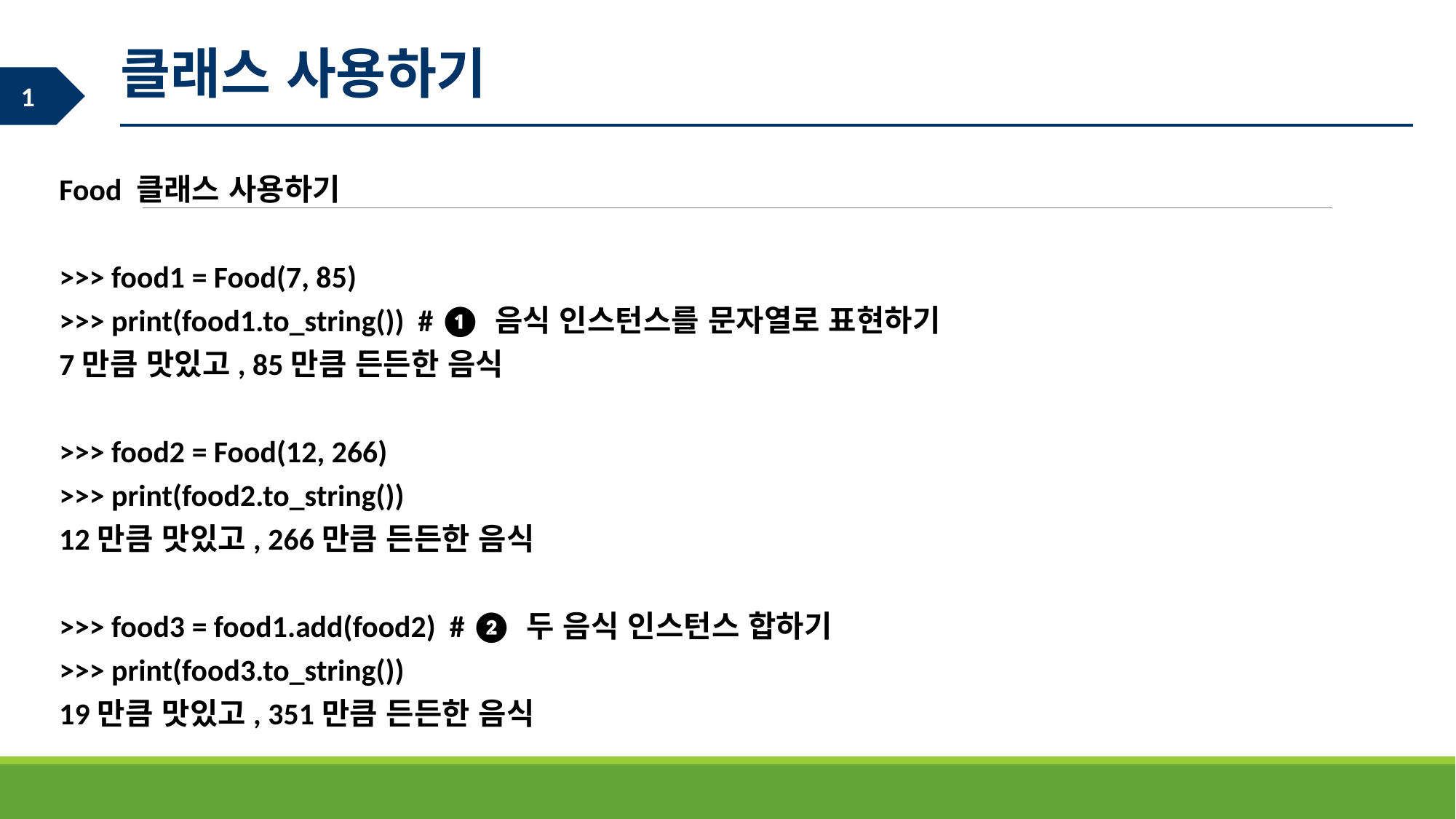

클래스 사용하기
Food 클래스 사용하기

>>> food1 = Food(7, 85)
>>> print(food1.to_string())  # ❶ 음식 인스턴스를 문자열로 표현하기
7만큼 맛있고, 85만큼 든든한 음식

>>> food2 = Food(12, 266)
>>> print(food2.to_string())
12만큼 맛있고, 266만큼 든든한 음식

>>> food3 = food1.add(food2)  # ❷ 두 음식 인스턴스 합하기
>>> print(food3.to_string())
19만큼 맛있고, 351만큼 든든한 음식